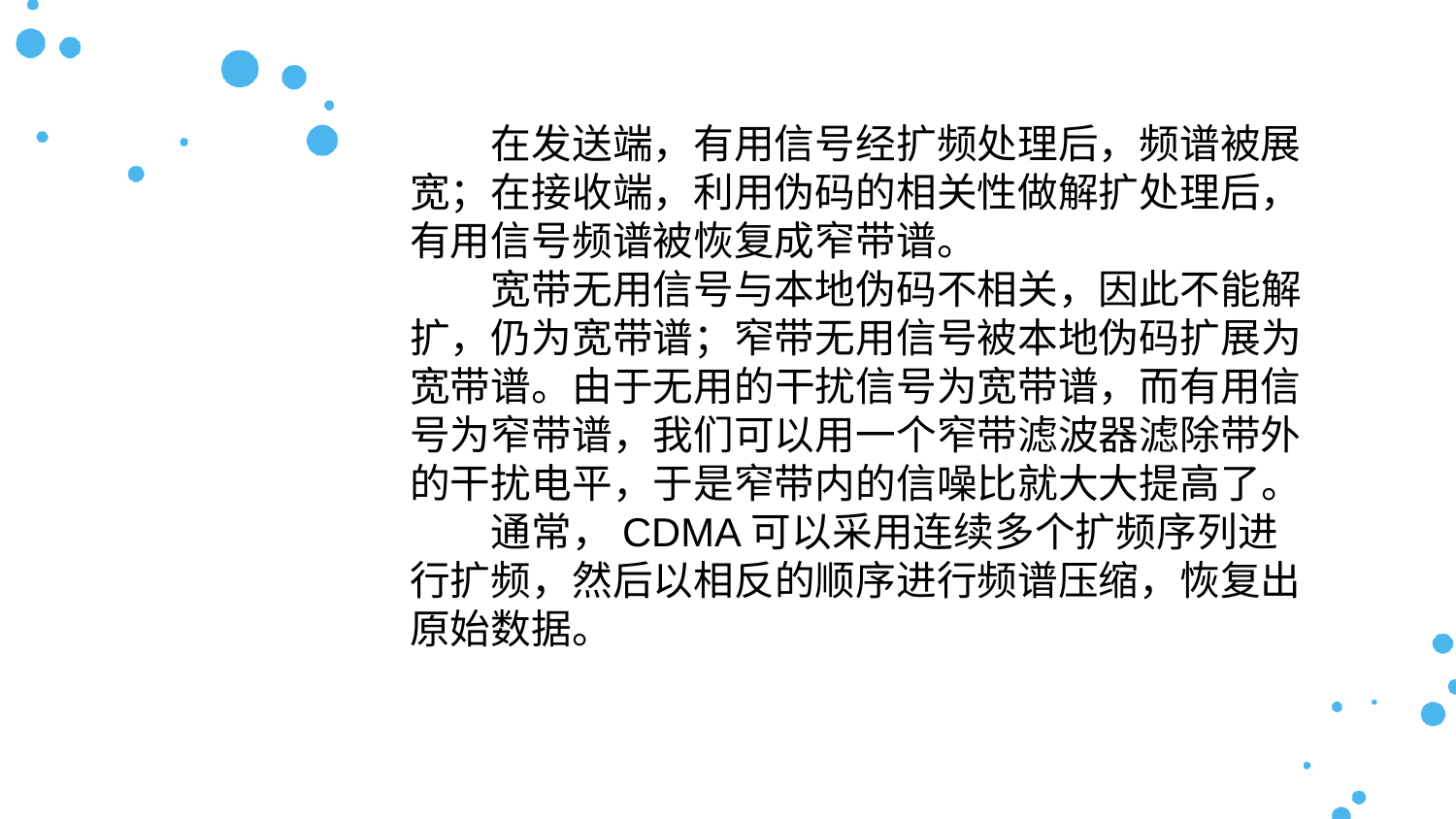

在发送端，有用信号经扩频处理后，频谱被展宽；在接收端，利用伪码的相关性做解扩处理后，有用信号频谱被恢复成窄带谱。
　　宽带无用信号与本地伪码不相关，因此不能解扩，仍为宽带谱；窄带无用信号被本地伪码扩展为宽带谱。由于无用的干扰信号为宽带谱，而有用信号为窄带谱，我们可以用一个窄带滤波器滤除带外的干扰电平，于是窄带内的信噪比就大大提高了。
　　通常，CDMA可以采用连续多个扩频序列进行扩频，然后以相反的顺序进行频谱压缩，恢复出原始数据。